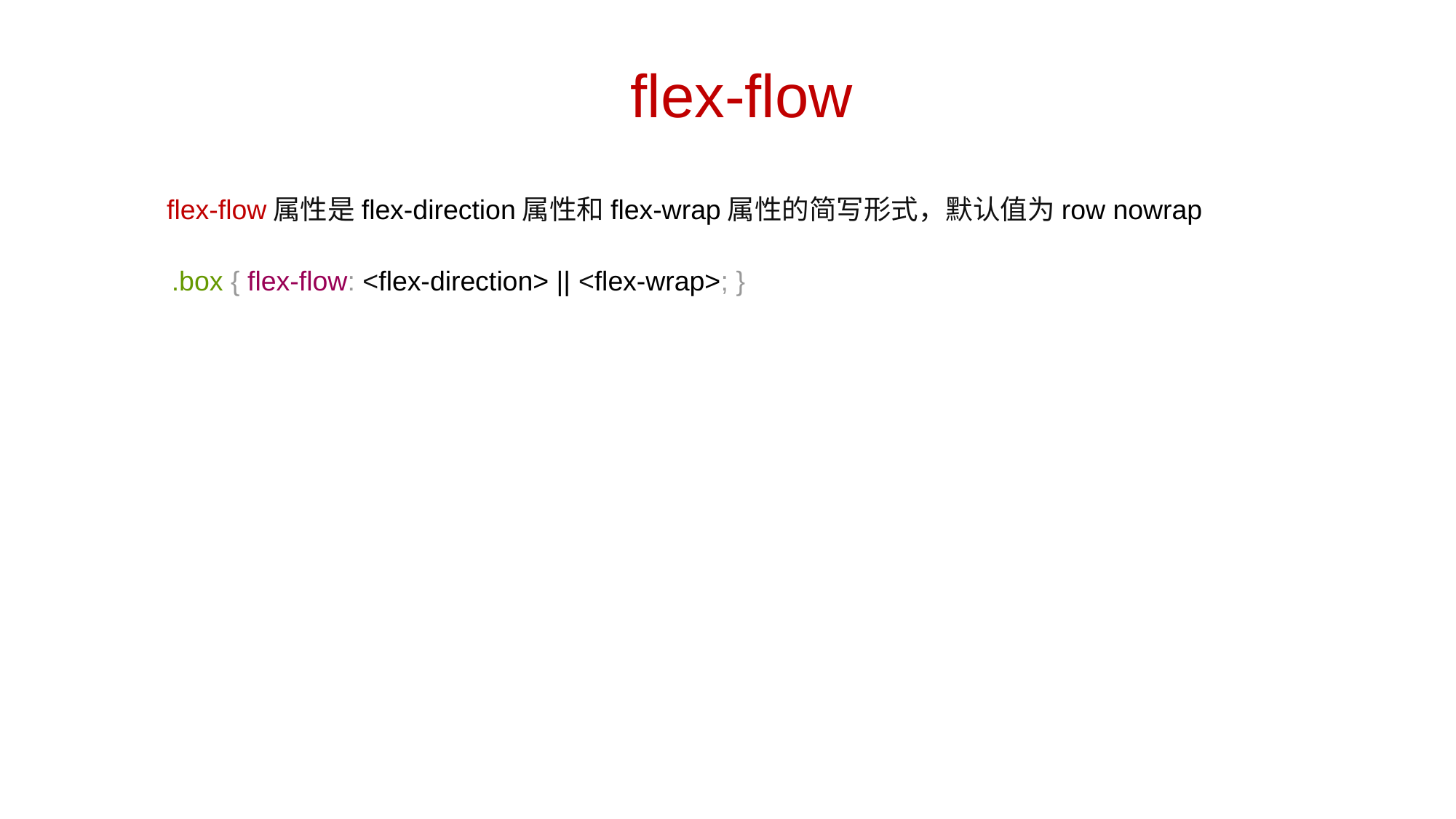

flex-flow
flex-flow属性是flex-direction属性和flex-wrap属性的简写形式，默认值为row nowrap
.box { flex-flow: <flex-direction> || <flex-wrap>; }